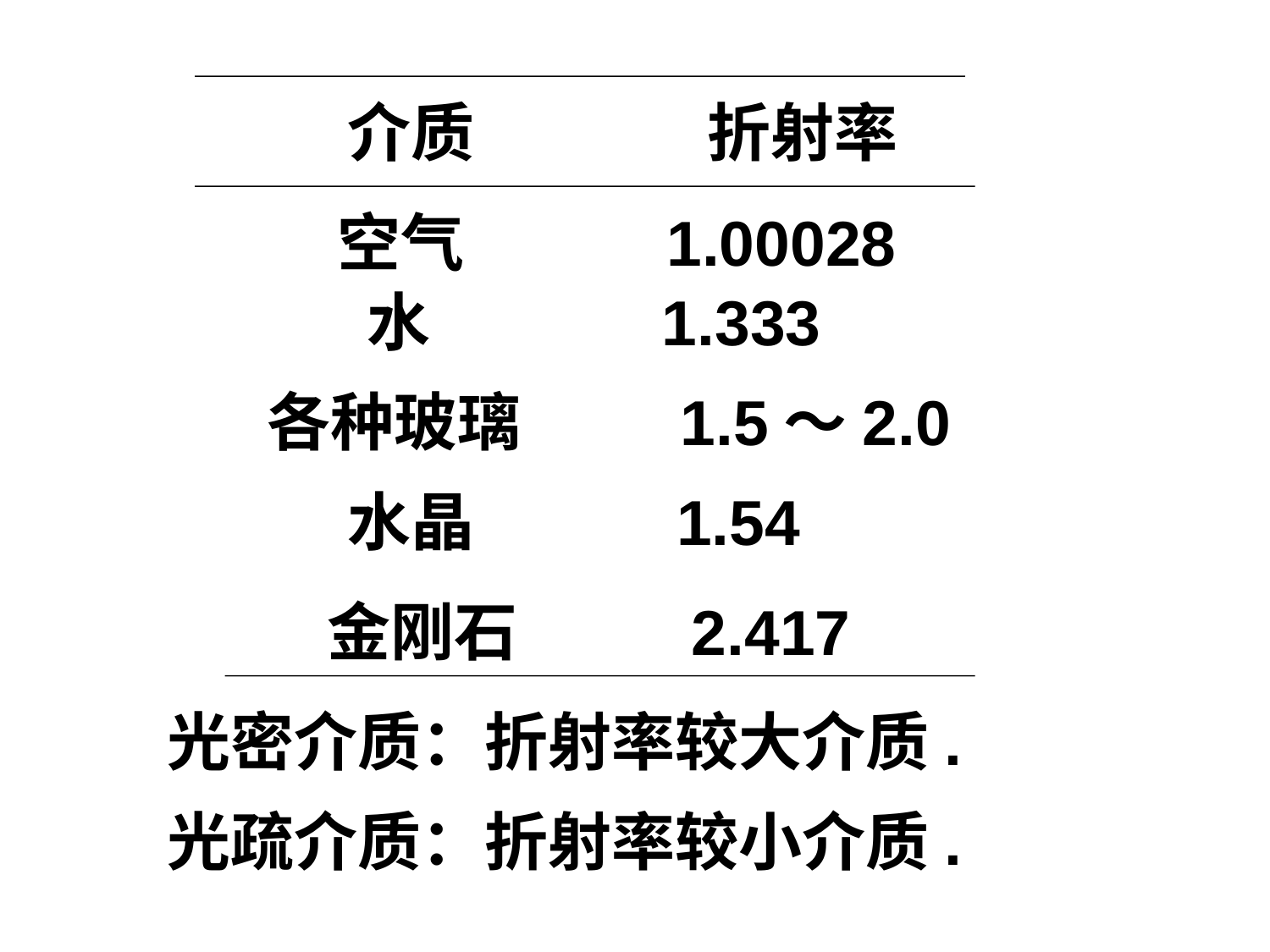

介质
折射率

空气             1.00028
水               1.333
各种玻璃          1.5～2.0
水晶             1.54
金刚石           2.417

光密介质：折射率较大介质.
光疏介质：折射率较小介质.